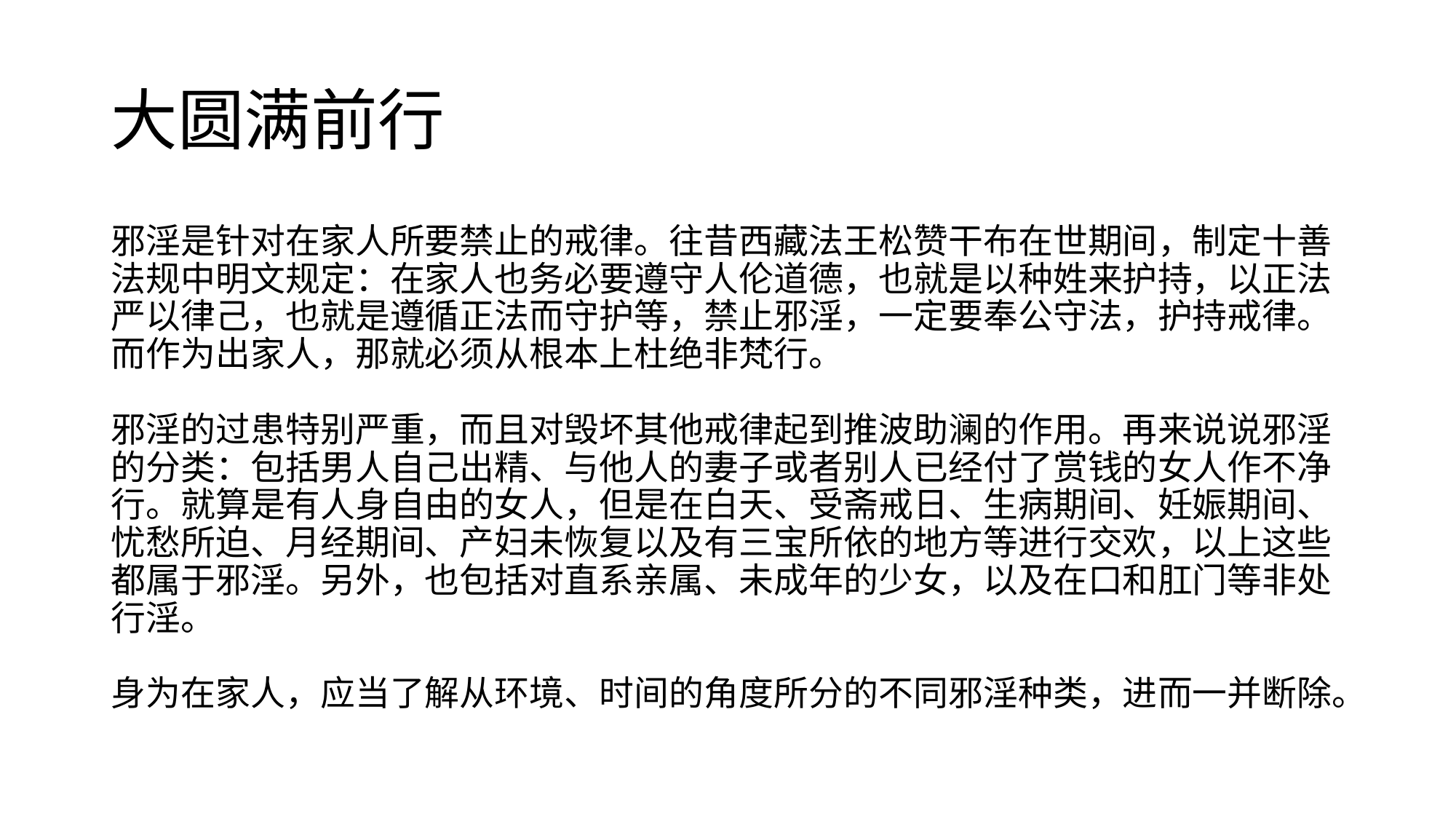

# 大圆满前行
邪淫是针对在家人所要禁止的戒律。往昔西藏法王松赞干布在世期间，制定十善法规中明文规定：在家人也务必要遵守人伦道德，也就是以种姓来护持，以正法严以律己，也就是遵循正法而守护等，禁止邪淫，一定要奉公守法，护持戒律。而作为出家人，那就必须从根本上杜绝非梵行。

邪淫的过患特别严重，而且对毁坏其他戒律起到推波助澜的作用。再来说说邪淫的分类：包括男人自己出精、与他人的妻子或者别人已经付了赏钱的女人作不净行。就算是有人身自由的女人，但是在白天、受斋戒日、生病期间、妊娠期间、忧愁所迫、月经期间、产妇未恢复以及有三宝所依的地方等进行交欢，以上这些都属于邪淫。另外，也包括对直系亲属、未成年的少女，以及在口和肛门等非处行淫。

身为在家人，应当了解从环境、时间的角度所分的不同邪淫种类，进而一并断除。